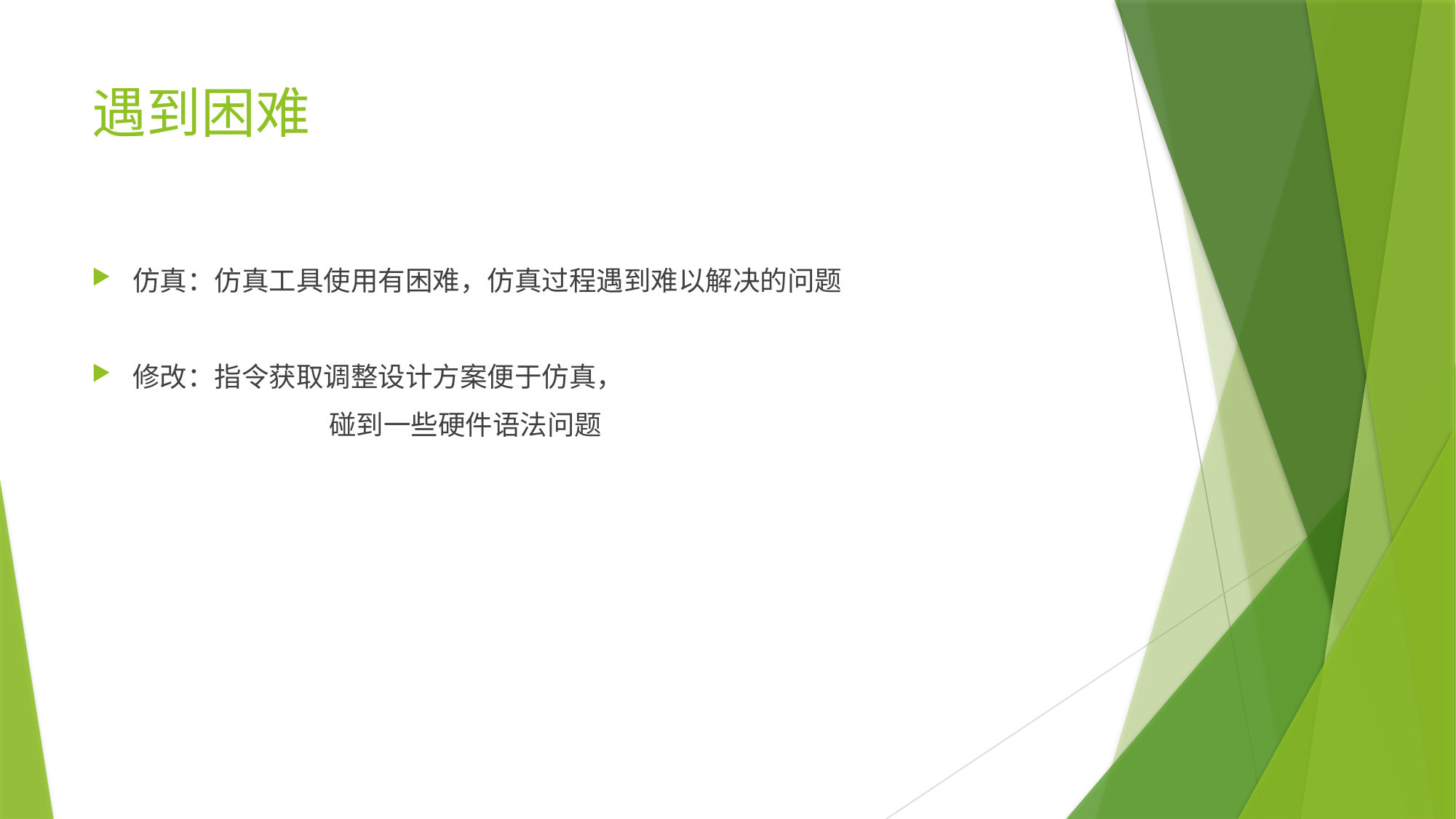

# 遇到困难
仿真：仿真工具使用有困难，仿真过程遇到难以解决的问题

修改：指令获取调整设计方案便于仿真，
  		  碰到一些硬件语法问题